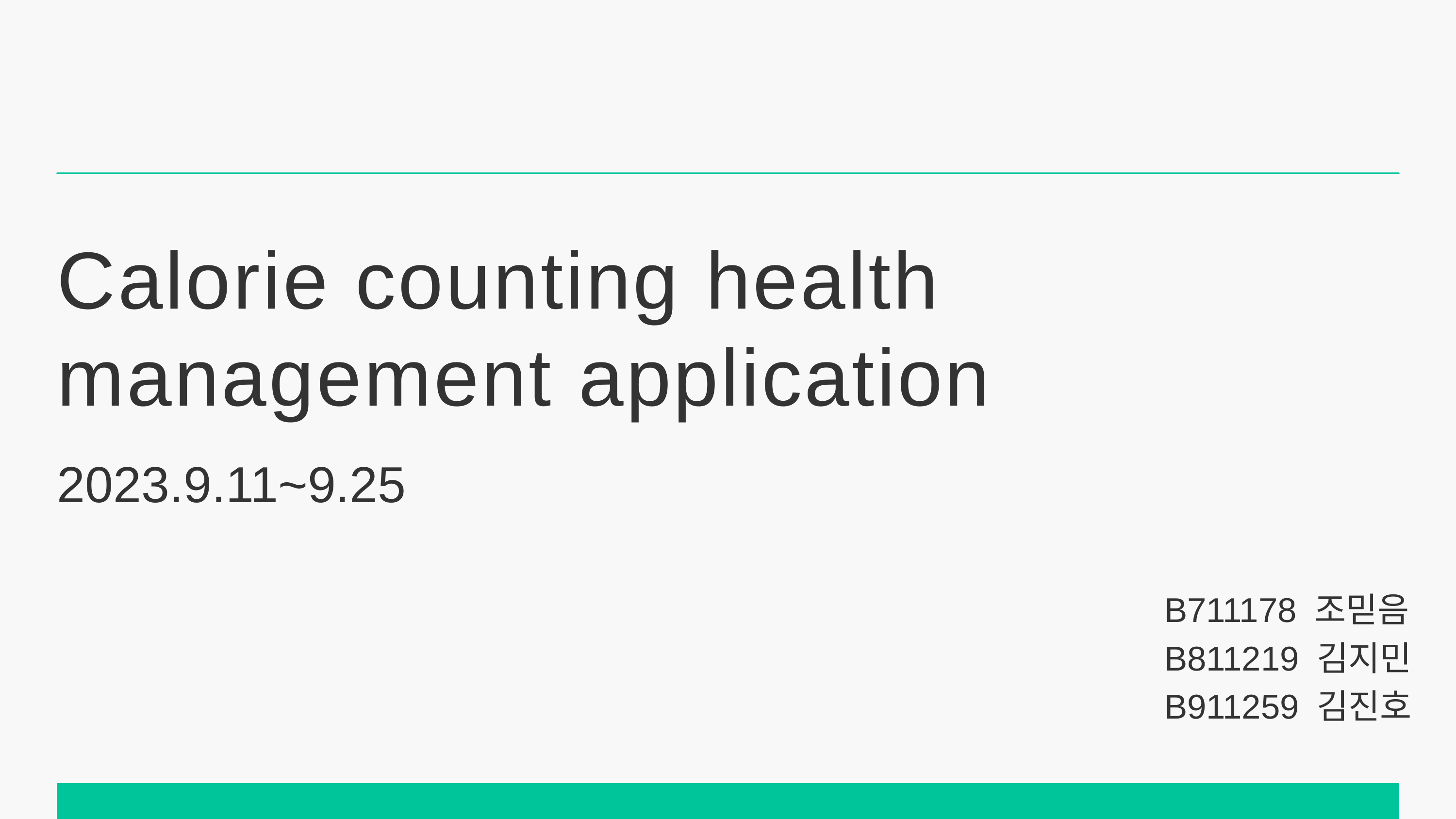

Calorie counting health management application
2023.9.11~9.25
B711178 조믿음
B811219 김지민
B911259 김진호